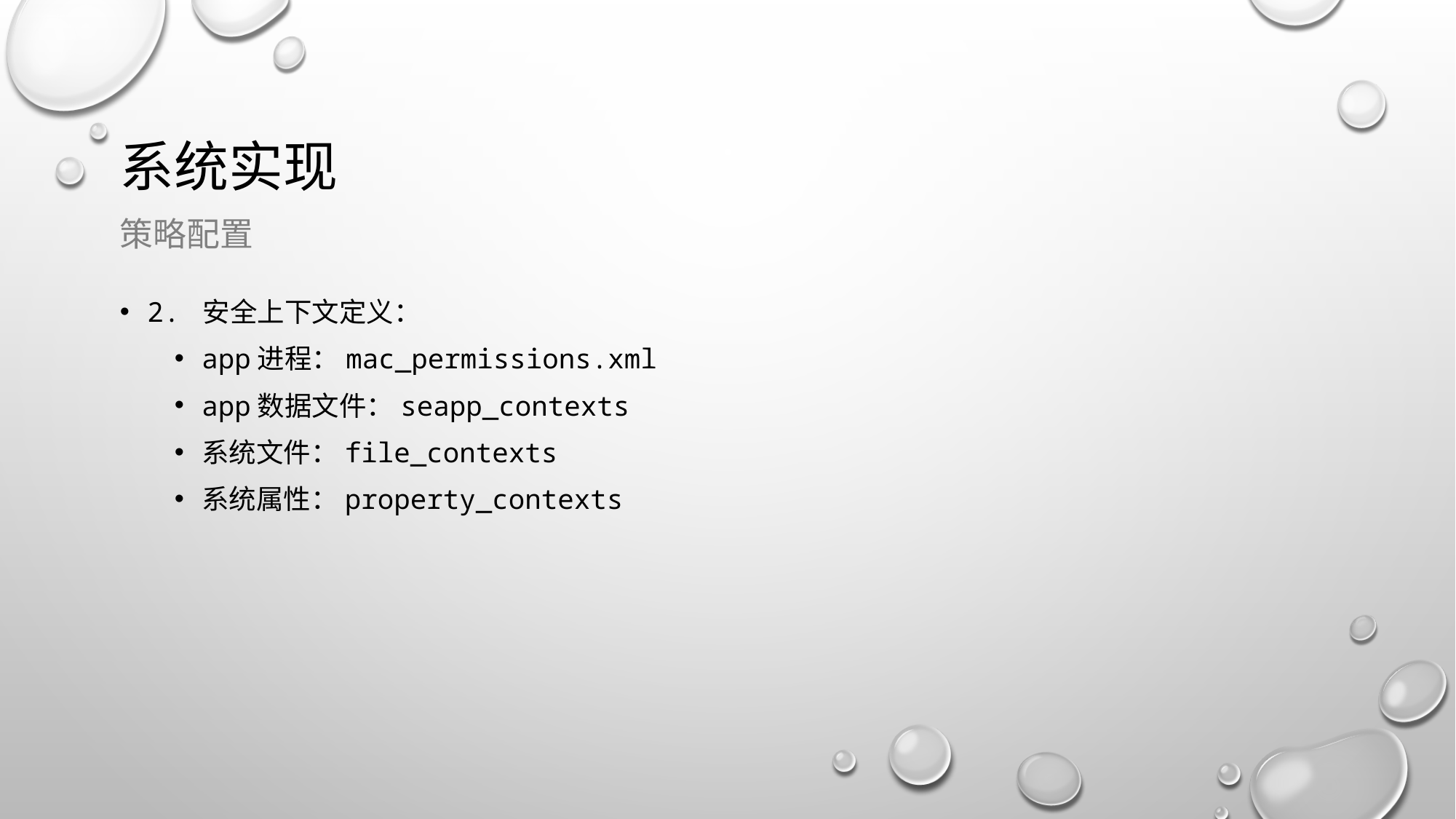

# 系统实现
策略配置
2. 安全上下文定义：
app进程：mac_permissions.xml
app数据文件：seapp_contexts
系统文件：file_contexts
系统属性：property_contexts